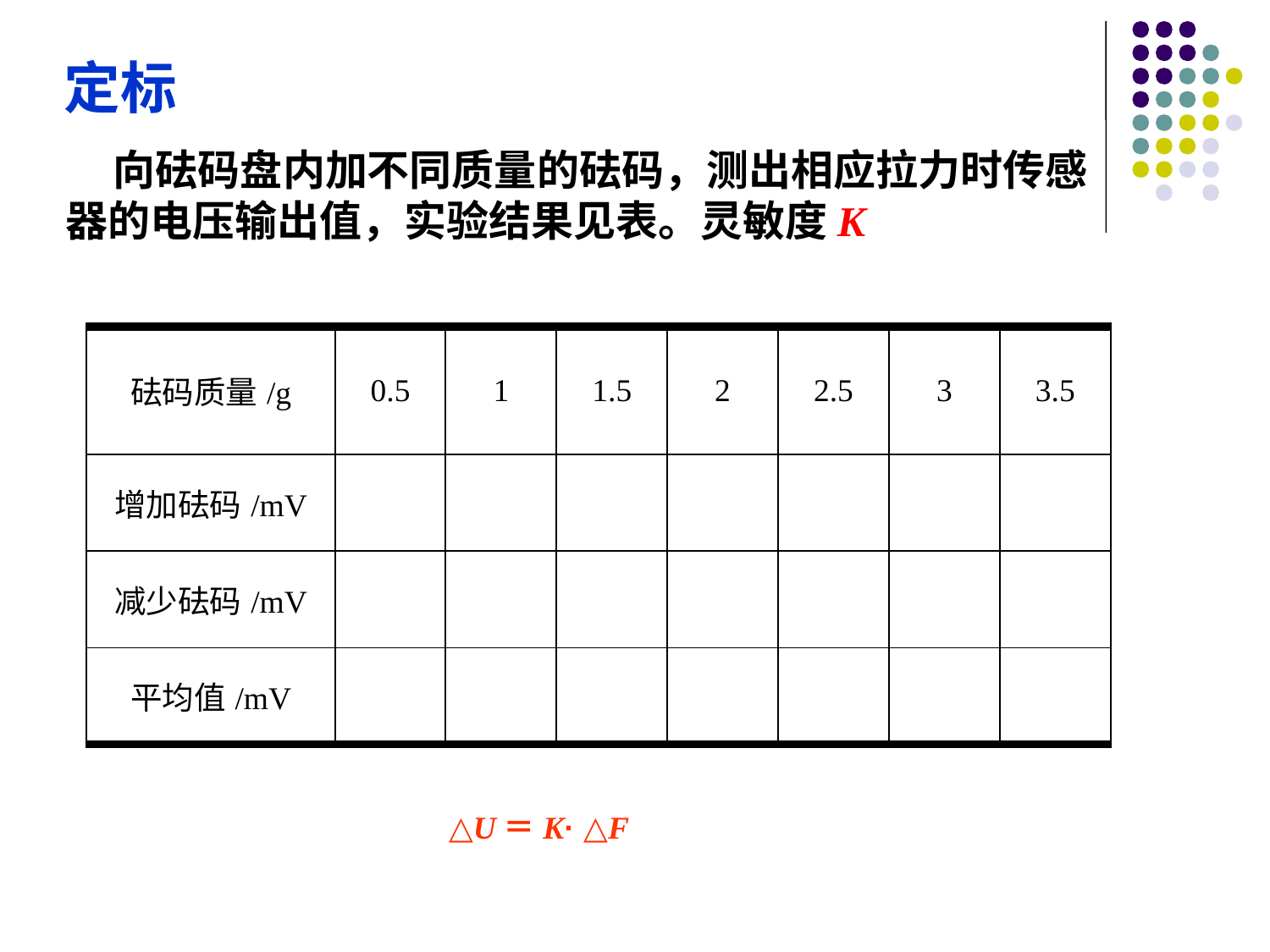

# 定标

         向砝码盘内加不同质量的砝码，测出相应拉力时传感器的电压输出值，实验结果见表。灵敏度K

| 砝码质量/g | 0.5 | 1 | 1.5 | 2 | 2.5 | 3 | 3.5 |
| --- | --- | --- | --- | --- | --- | --- | --- |
| 增加砝码/mV |  |  |  |  |  |  |  |
| 减少砝码/mV |  |  |  |  |  |  |  |
| 平均值/mV |  |  |  |  |  |  |  |
△U＝K· △F